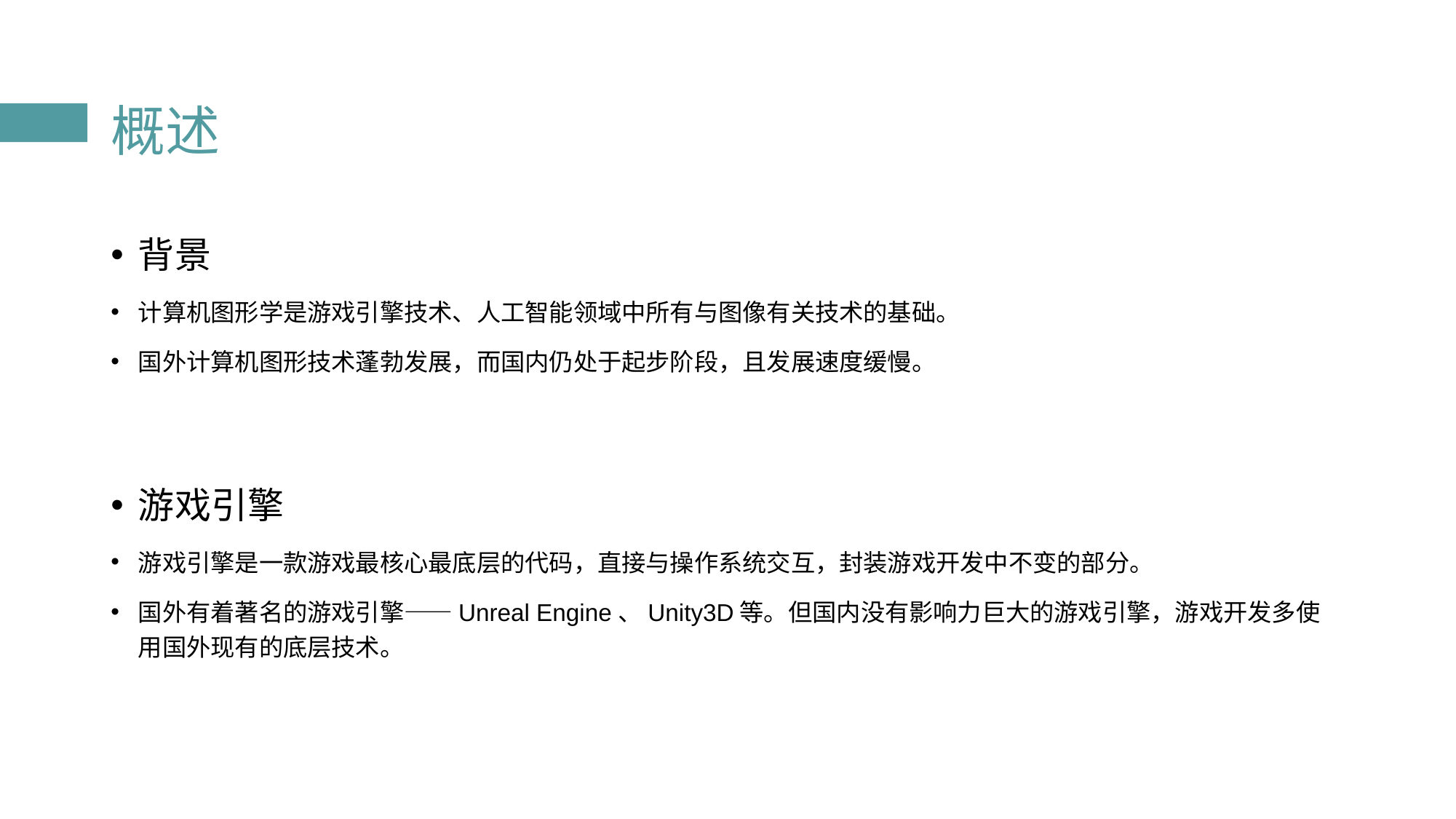

# 概述
背景
计算机图形学是游戏引擎技术、人工智能领域中所有与图像有关技术的基础。
国外计算机图形技术蓬勃发展，而国内仍处于起步阶段，且发展速度缓慢。

游戏引擎
游戏引擎是一款游戏最核心最底层的代码，直接与操作系统交互，封装游戏开发中不变的部分。
国外有着著名的游戏引擎——Unreal Engine、Unity3D等。但国内没有影响力巨大的游戏引擎，游戏开发多使用国外现有的底层技术。